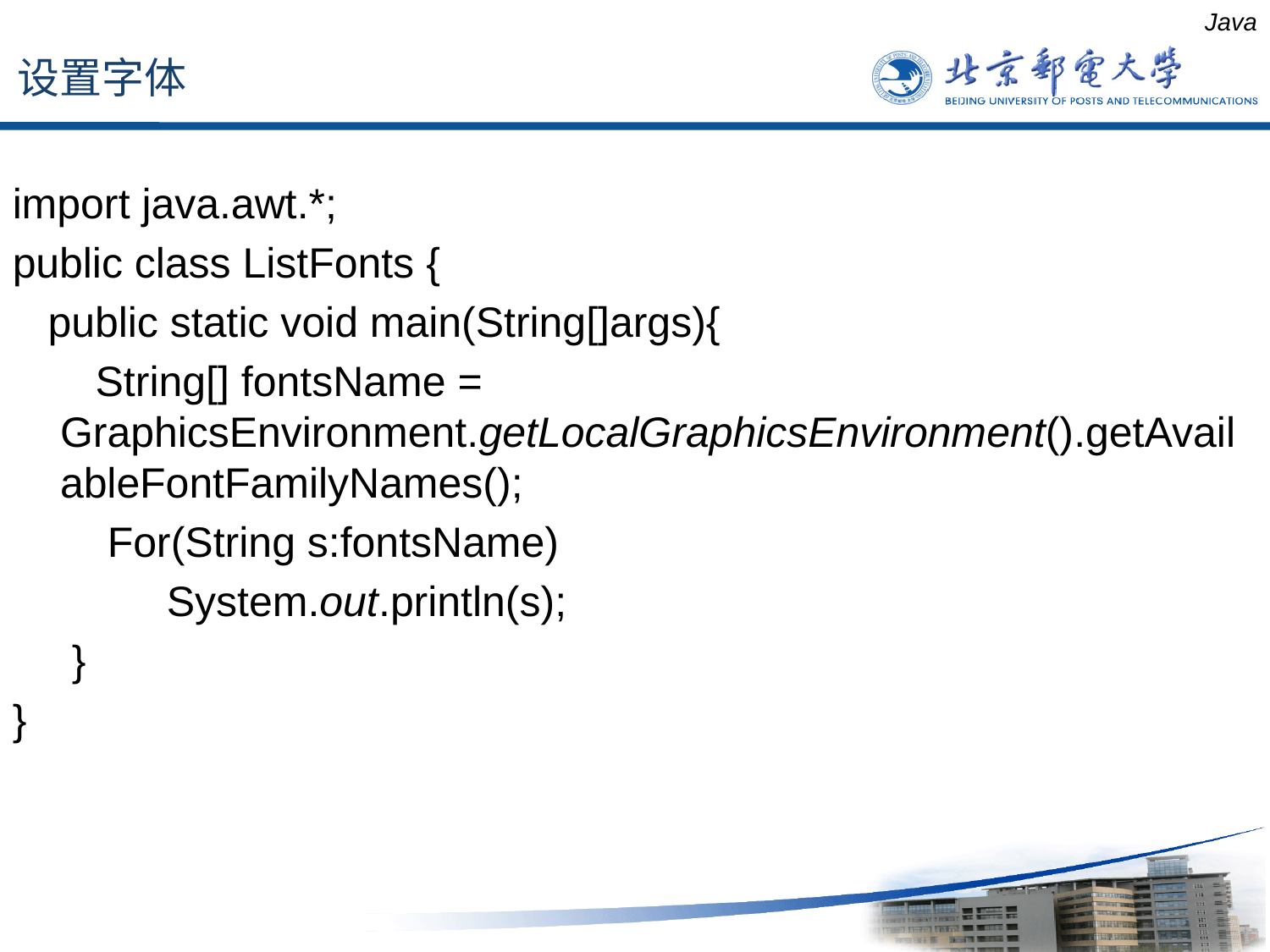

设置字体
Java
import java.awt.*;
public class ListFonts {
   public static void main(String[]args){
       String[] fontsName = GraphicsEnvironment.getLocalGraphicsEnvironment().getAvailableFontFamilyNames();
        For(String s:fontsName)
             System.out.println(s);
     }
}